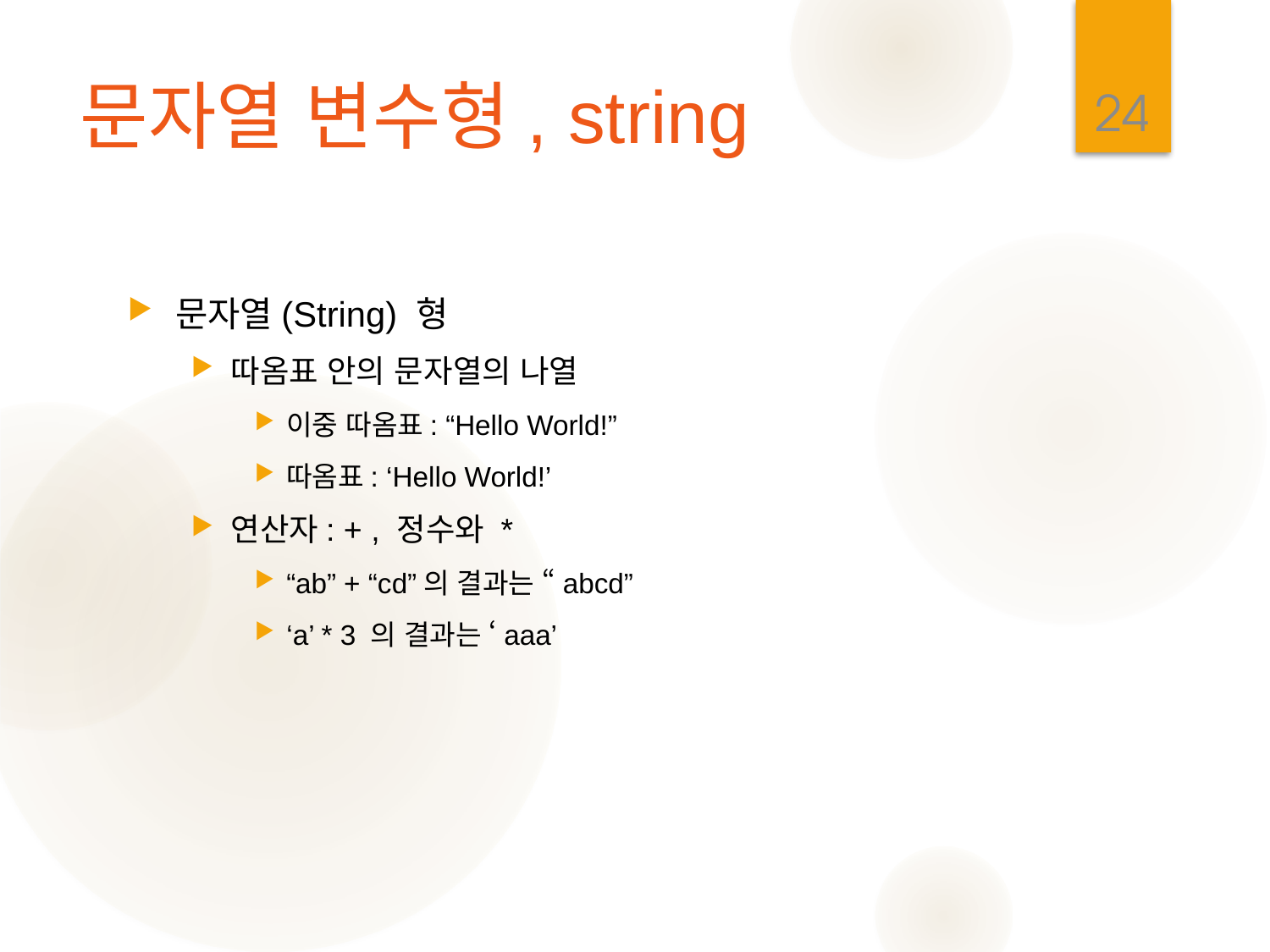

24
# 문자열 변수형, string
문자열(String) 형
따옴표 안의 문자열의 나열
이중 따옴표: “Hello World!”
따옴표: ‘Hello World!’
연산자: + , 정수와 *
“ab” + “cd”의 결과는 “abcd”
‘a’ * 3 의 결과는 ‘aaa’